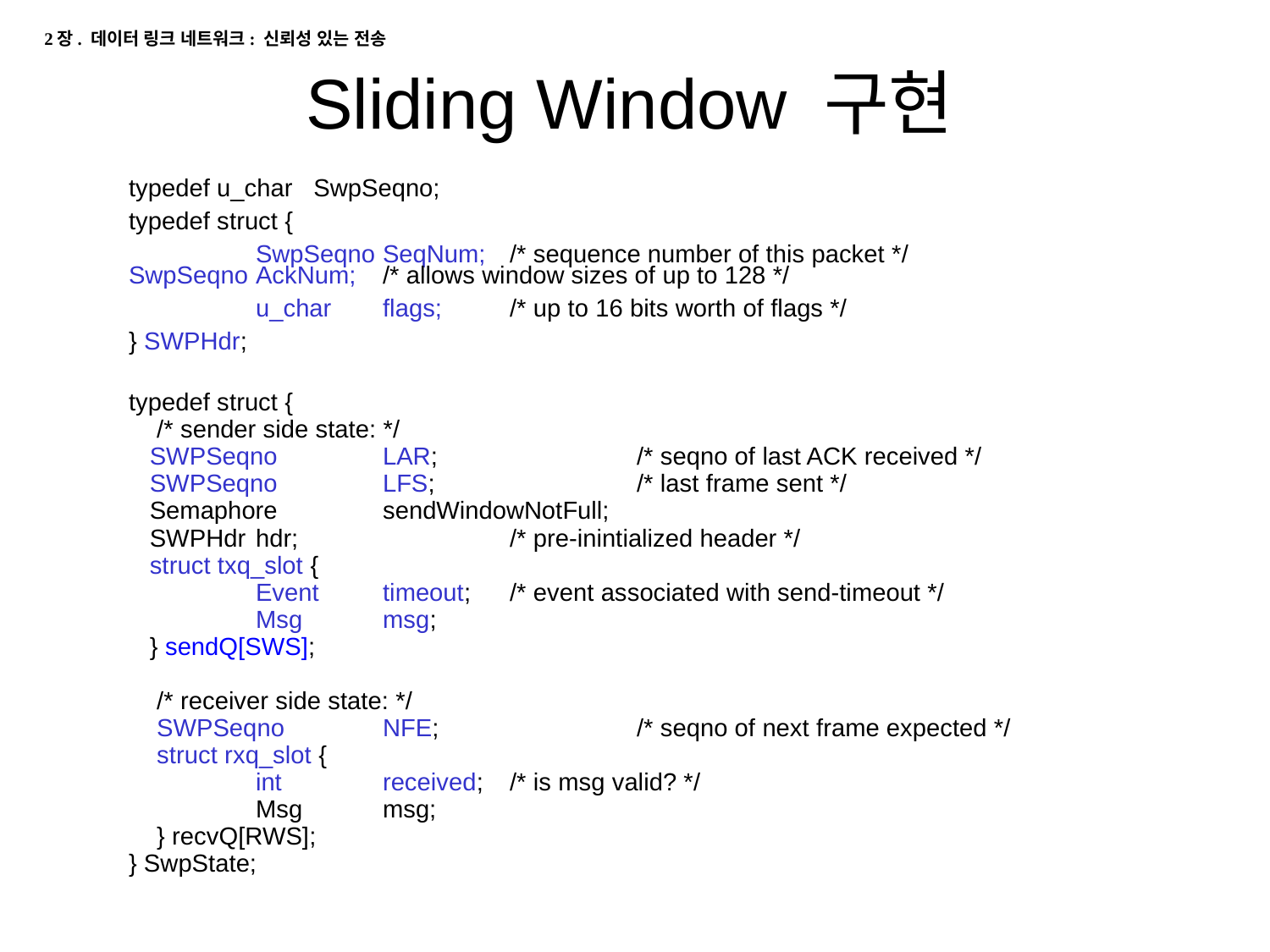

2장. 데이터 링크 네트워크: 신뢰성 있는 전송
# Sliding Window 구현
typedef u_char   SwpSeqno;
typedef struct {
	SwpSeqno	SeqNum;	/* sequence number of this packet */    	SwpSeqno	AckNum;	/* allows window sizes of up to 128 */
    	u_char	flags;	/* up to 16 bits worth of flags */
} SWPHdr;

typedef struct {
    /* sender side state: */
   SWPSeqno	LAR;		/* seqno of last ACK received */
   SWPSeqno	LFS;		/* last frame sent */
   Semaphore	sendWindowNotFull;
   SWPHdr	hdr;		/* pre-inintialized header */
   struct txq_slot {
	Event	timeout;	/* event associated with send-timeout */
	Msg	msg;
   } sendQ[SWS];

    /* receiver side state: */
    SWPSeqno	NFE;		/* seqno of next frame expected */
    struct rxq_slot {
	int	received;	/* is msg valid? */
	Msg	msg;
    } recvQ[RWS];
} SwpState;